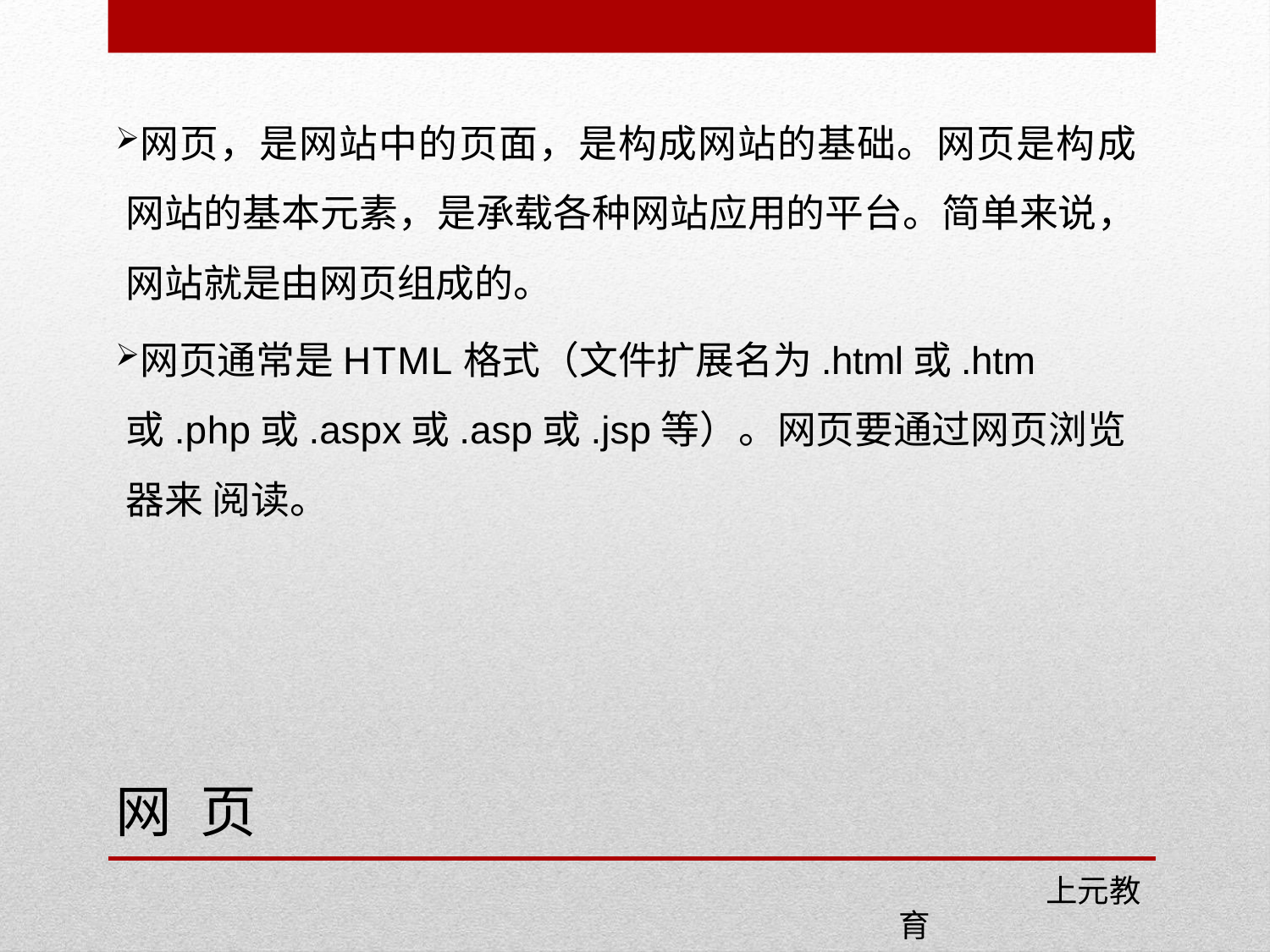

网页，是网站中的页面，是构成网站的基础。网页是构成 网站的基本元素，是承载各种网站应用的平台。简单来说， 网站就是由网页组成的。
网页通常是HTML格式（文件扩展名为.html或.htm
或.php或.aspx或.asp或.jsp等）。网页要通过网页浏览器来 阅读。
网
页
              上元教育